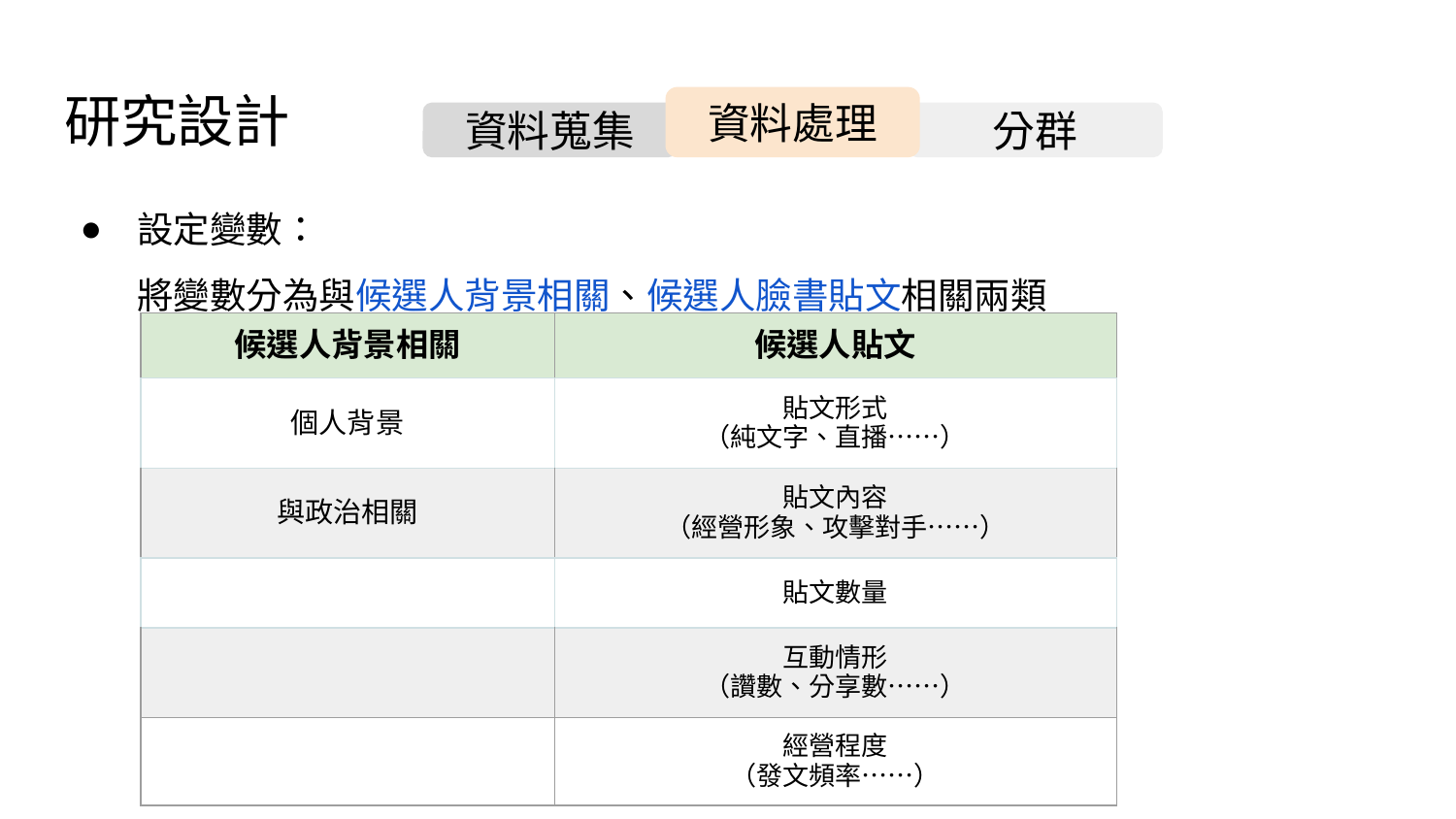

# 研究設計
資料處理
分群
資料蒐集
設定變數：
將變數分為與候選人背景相關、候選人臉書貼文相關兩類
| 候選人背景相關 | 候選人貼文 |
| --- | --- |
| 個人背景 | 貼文形式 （純文字、直播⋯⋯） |
| 與政治相關 | 貼文內容 （經營形象、攻擊對手⋯⋯） |
|  | 貼文數量 |
|  | 互動情形 （讚數、分享數⋯⋯） |
|  | 經營程度 （發文頻率⋯⋯） |